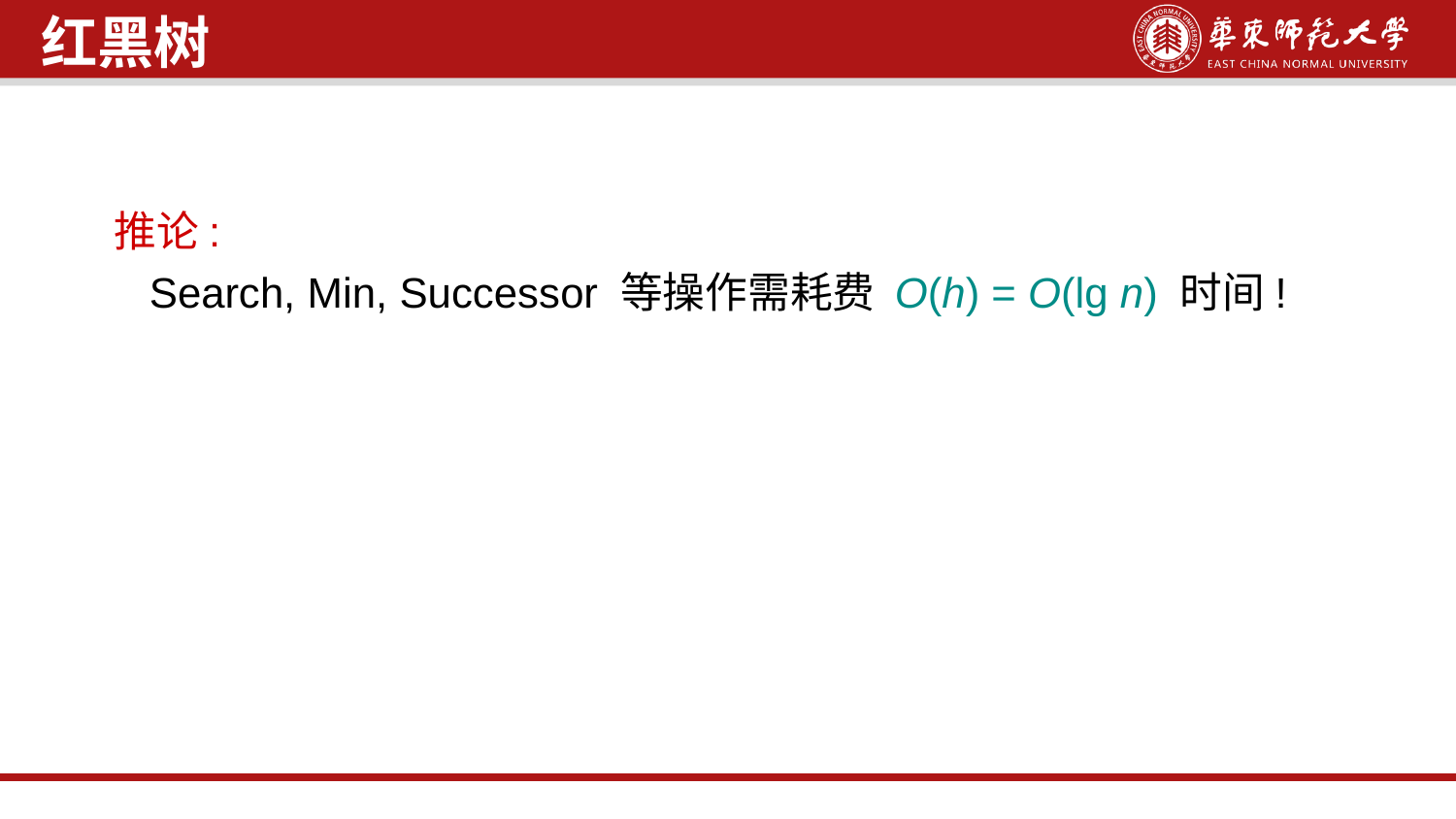

红黑树

推论:
   Search, Min, Successor 等操作需耗费 O(h) = O(lg n) 时间!